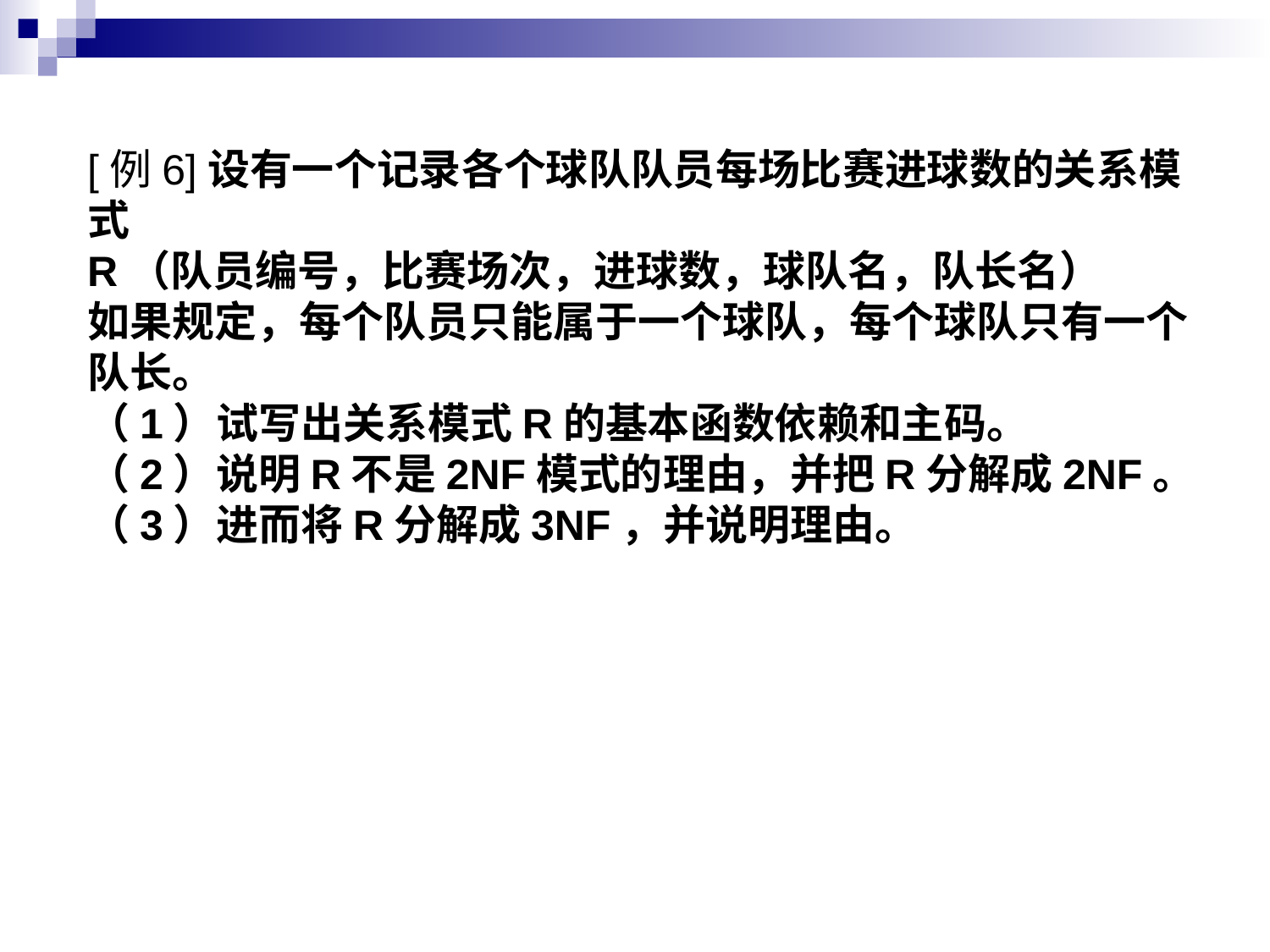

[例6]设有一个记录各个球队队员每场比赛进球数的关系模式
R（队员编号，比赛场次，进球数，球队名，队长名）
如果规定，每个队员只能属于一个球队，每个球队只有一个队长。
（1）试写出关系模式R的基本函数依赖和主码。
（2）说明R不是2NF模式的理由，并把R分解成2NF。
（3）进而将R分解成3NF，并说明理由。